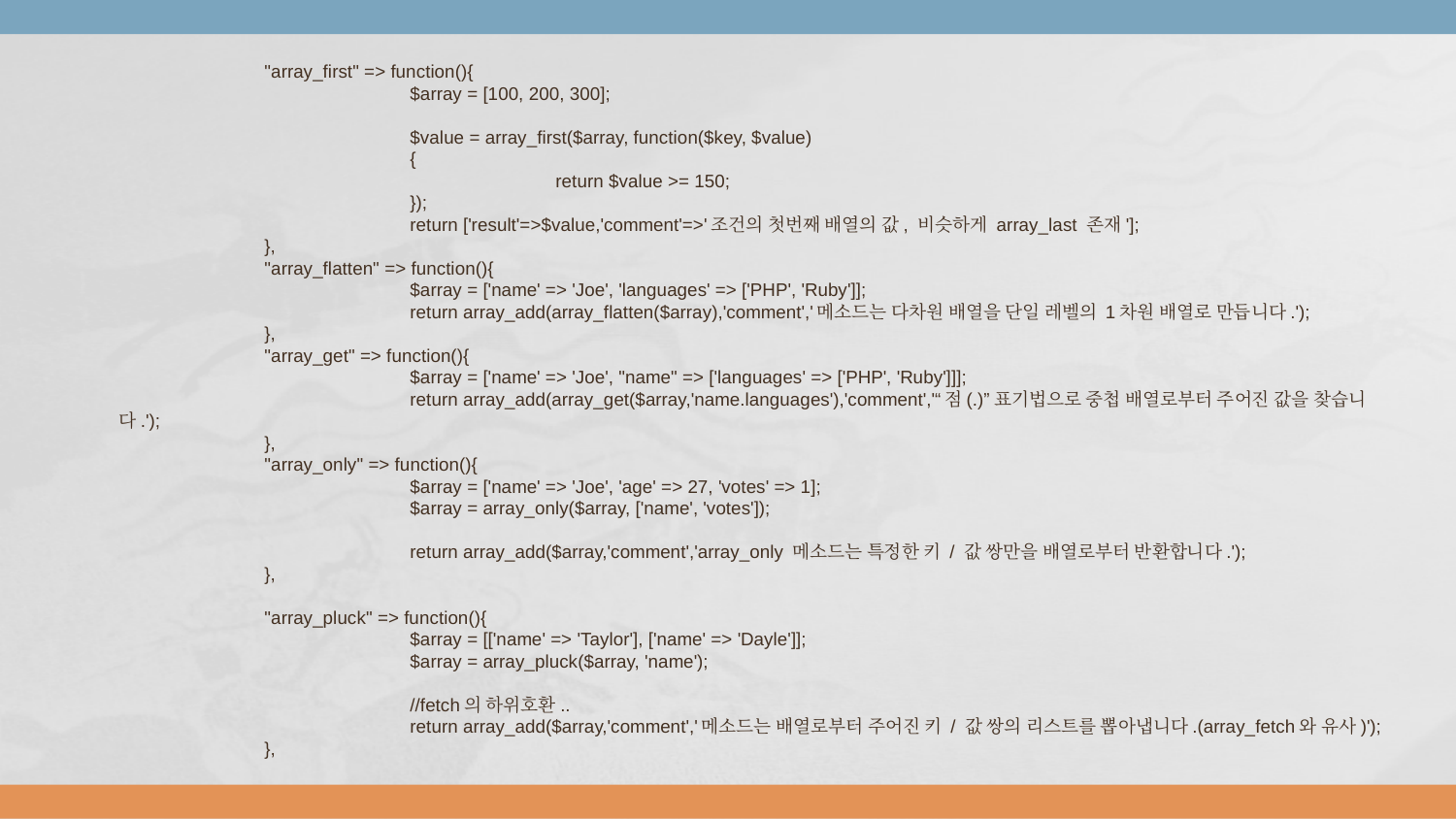

"array_first" => function(){
			$array = [100, 200, 300];

			$value = array_first($array, function($key, $value)
			{
				return $value >= 150;
			});
			return ['result'=>$value,'comment'=>'조건의 첫번째 배열의 값, 비슷하게 array_last 존재'];
		},
		"array_flatten" => function(){
			$array = ['name' => 'Joe', 'languages' => ['PHP', 'Ruby']];
			return array_add(array_flatten($array),'comment','메소드는 다차원 배열을 단일 레벨의 1차원 배열로 만듭니다.');
		},
		"array_get" => function(){
			$array = ['name' => 'Joe', "name" => ['languages' => ['PHP', 'Ruby']]];
			return array_add(array_get($array,'name.languages'),'comment','“점(.)”표기법으로 중첩 배열로부터 주어진 값을 찾습니다.');
		},
		"array_only" => function(){
			$array = ['name' => 'Joe', 'age' => 27, 'votes' => 1];
			$array = array_only($array, ['name', 'votes']);

			return array_add($array,'comment','array_only 메소드는 특정한 키 / 값 쌍만을 배열로부터 반환합니다.');
		},

		"array_pluck" => function(){
			$array = [['name' => 'Taylor'], ['name' => 'Dayle']];
			$array = array_pluck($array, 'name');

			//fetch의 하위호환..
			return array_add($array,'comment','메소드는 배열로부터 주어진 키 / 값 쌍의 리스트를 뽑아냅니다.(array_fetch와 유사)');
		},